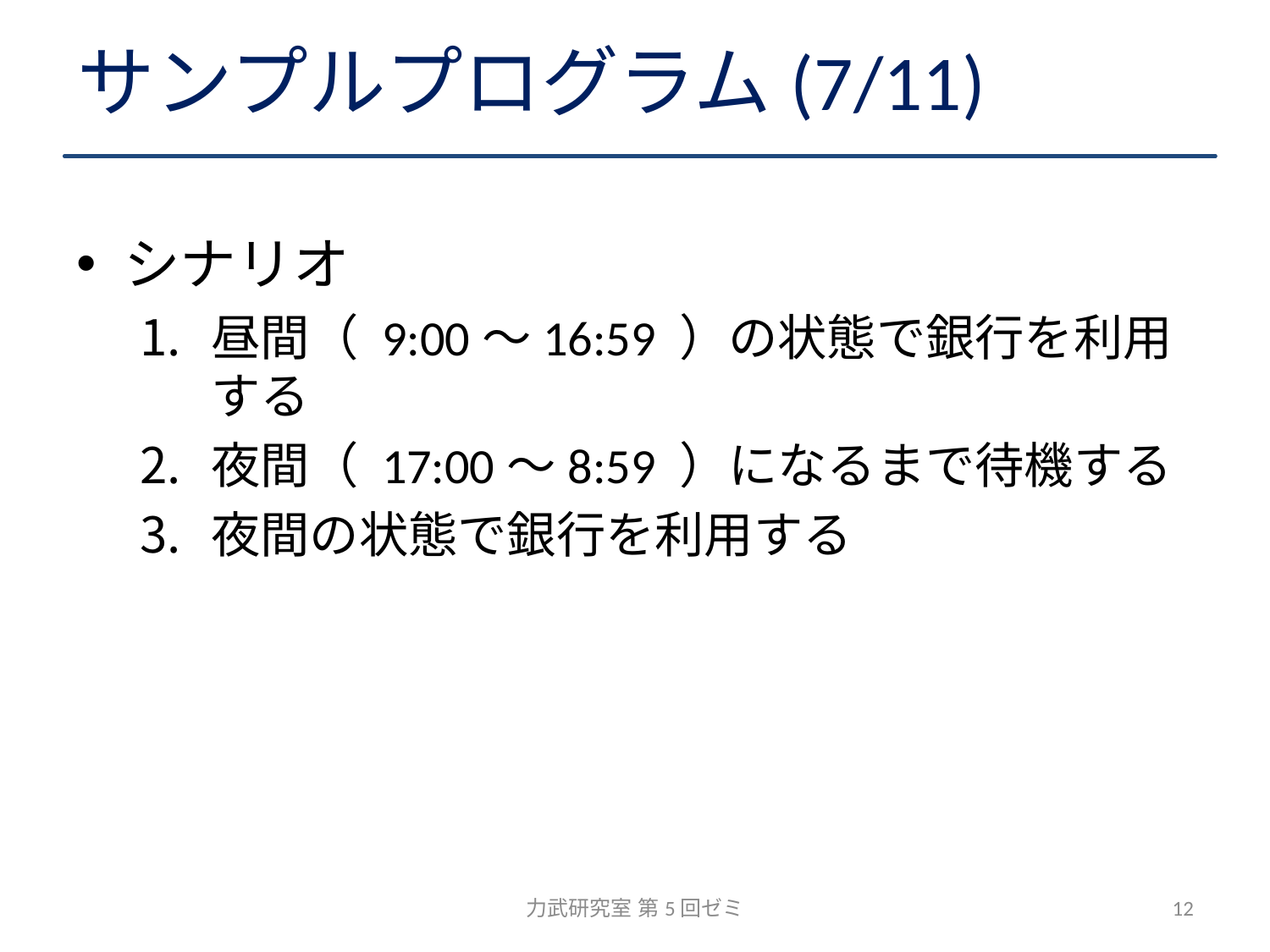

# サンプルプログラム(7/11)
シナリオ
昼間（ 9:00～16:59 ）の状態で銀行を利用する
夜間（ 17:00～8:59 ）になるまで待機する
夜間の状態で銀行を利用する

力武研究室 第5回ゼミ
12